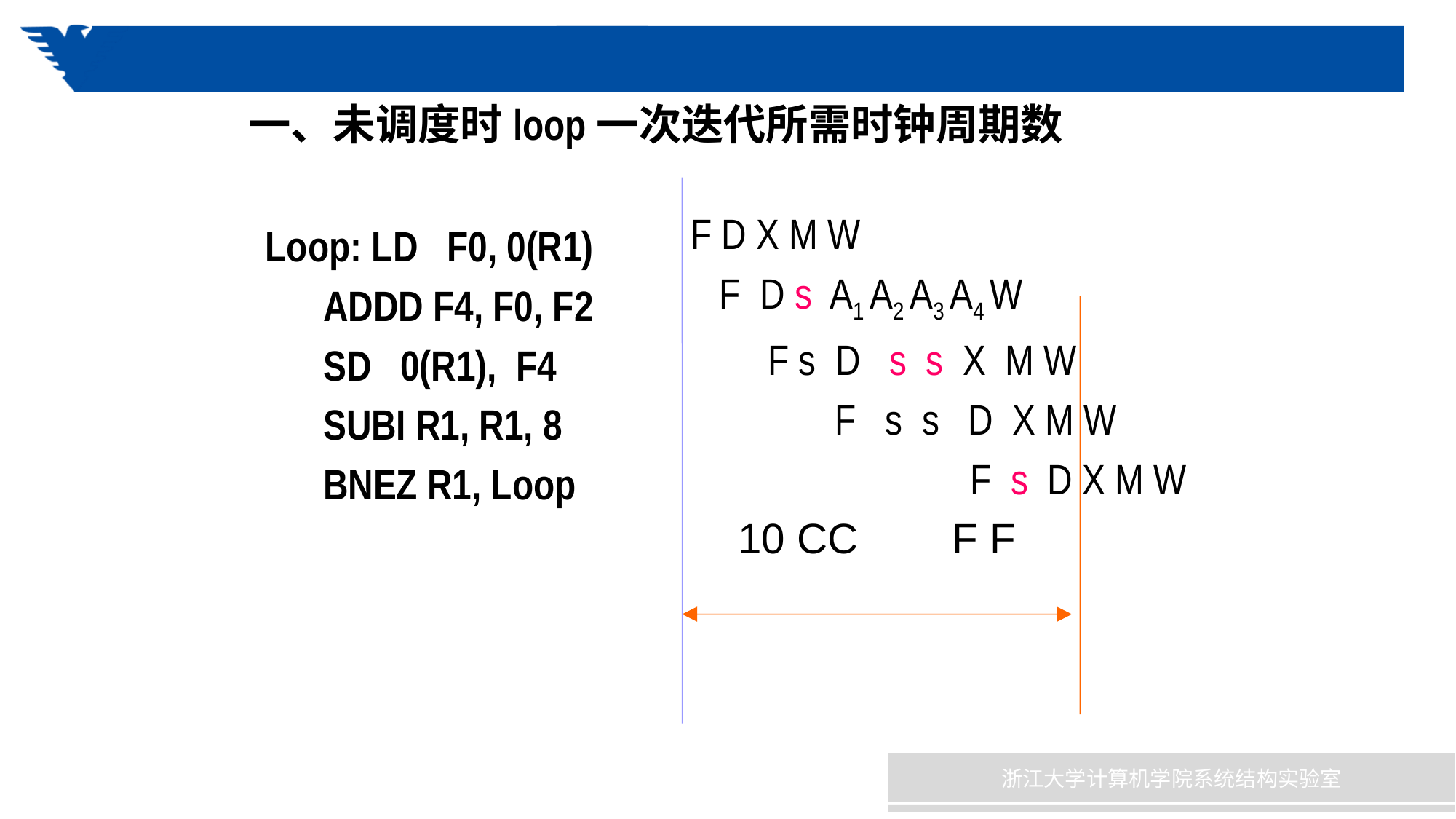

# 一、未调度时loop一次迭代所需时钟周期数

F D X M W
   F  D s  A1 A2 A3 A4 W
        F s  D   s  s  X  M W
               F   s  s   D  X M W
                             F  s  D X M W
    10 CC        F F

Loop: LD   F0, 0(R1)
      ADDD F4, F0, F2
      SD   0(R1),  F4
      SUBI R1, R1, 8
      BNEZ R1, Loop